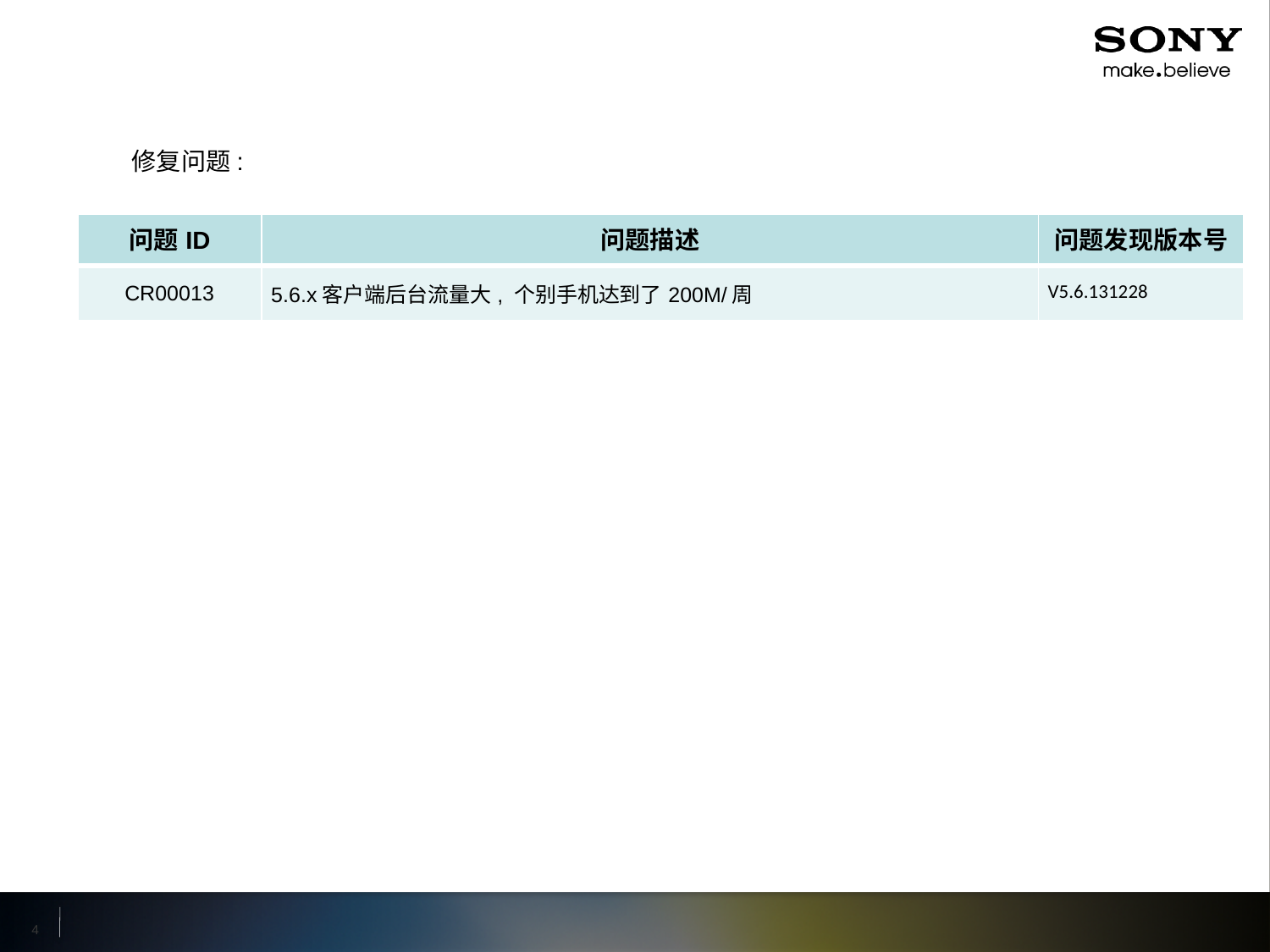

修复问题:

| 问题ID | 问题描述 | 问题发现版本号 |
| --- | --- | --- |
| CR00013 | 5.6.x客户端后台流量大, 个别手机达到了200M/周 | V5.6.131228 |